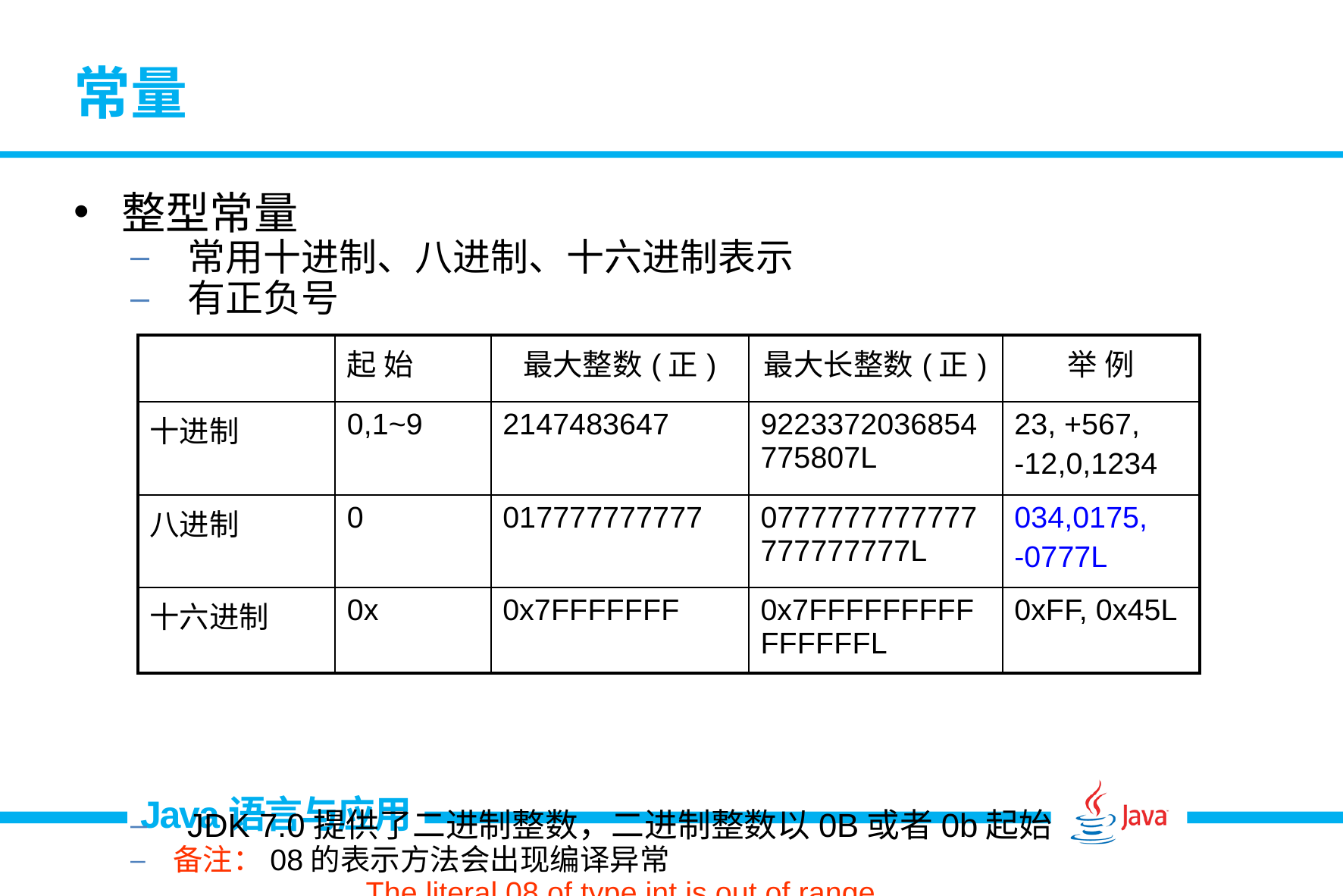

# 常量
整型常量
常用十进制、八进制、十六进制表示
有正负号

JDK 7.0提供了二进制整数，二进制整数以0B或者0b起始
备注：08的表示方法会出现编译异常
                            The literal 08 of type int is out of range
|  | 起 始 | 最大整数(正) | 最大长整数(正) | 举 例 |
| --- | --- | --- | --- | --- |
| 十进制 | 0,1~9 | 2147483647 | 9223372036854775807L | 23, +567, -12,0,1234 |
| 八进制 | 0 | 017777777777 | 0777777777777777777777L | 034,0175, -0777L |
| 十六进制 | 0x | 0x7FFFFFFF | 0x7FFFFFFFFFFFFFFFL | 0xFF, 0x45L |